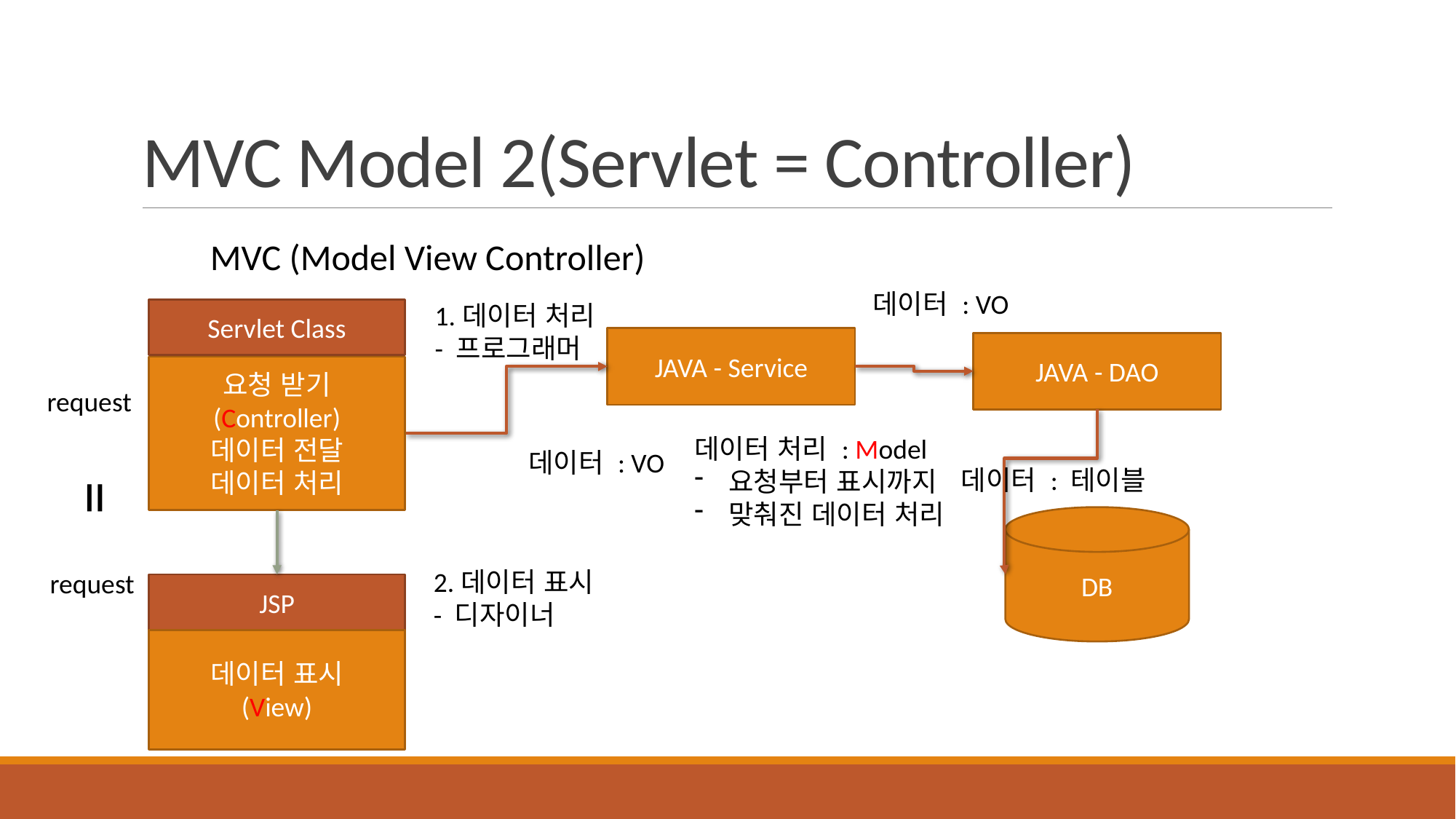

# MVC Model 2(Servlet = Controller)
MVC (Model View Controller)
데이터 : VO
1.데이터 처리
- 프로그래머
Servlet Class
요청 받기
(Controller)
데이터 전달
데이터 처리
JAVA - Service
JAVA - DAO
request
데이터 처리 : Model
요청부터 표시까지
맞춰진 데이터 처리
데이터 : VO
데이터 : 테이블
=
DB
2.데이터 표시
- 디자이너
request
JSP
데이터 표시
(View)